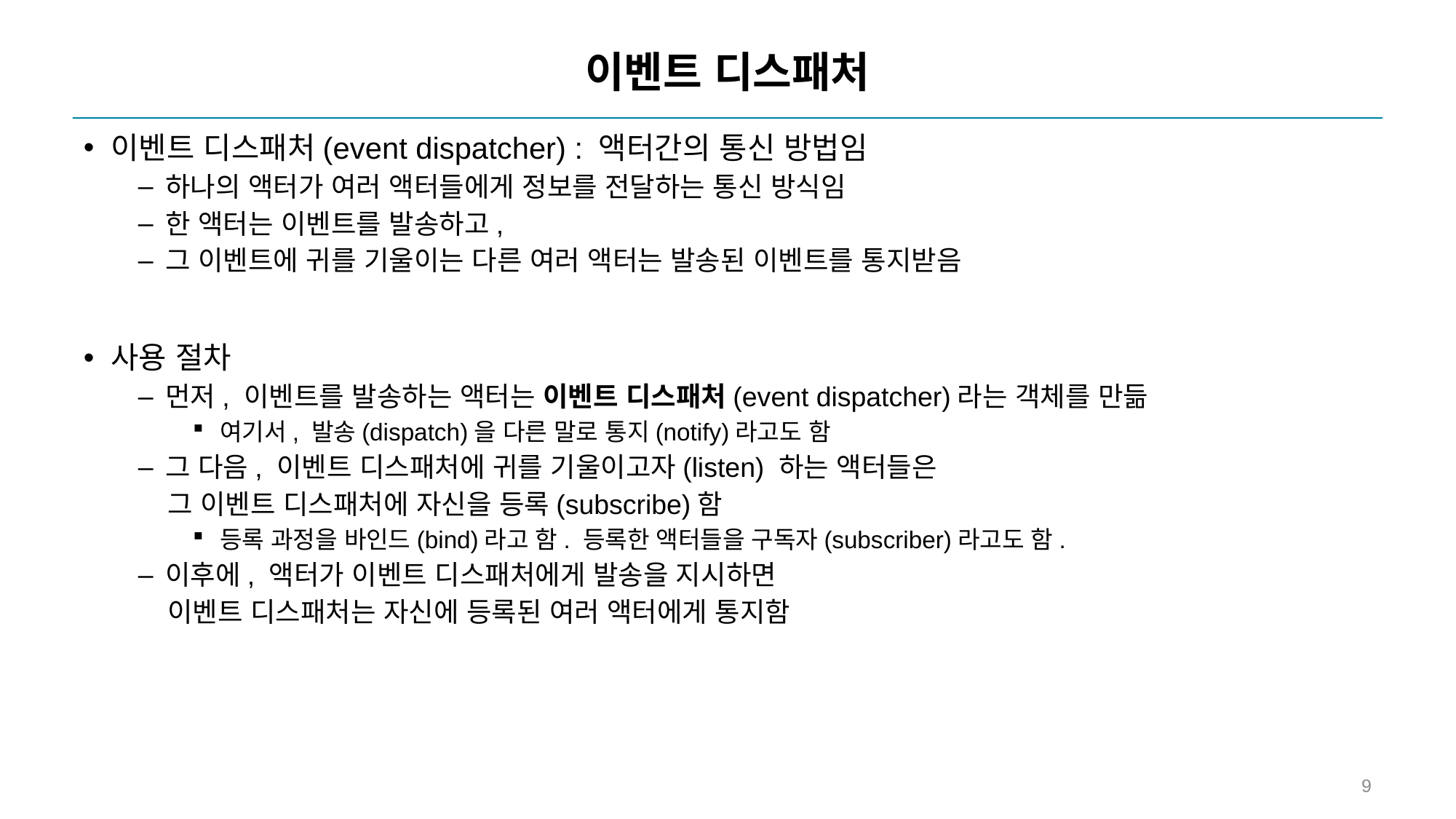

# 이벤트 디스패처
이벤트 디스패처(event dispatcher) : 액터간의 통신 방법임
하나의 액터가 여러 액터들에게 정보를 전달하는 통신 방식임
한 액터는 이벤트를 발송하고,
그 이벤트에 귀를 기울이는 다른 여러 액터는 발송된 이벤트를 통지받음

사용 절차
먼저, 이벤트를 발송하는 액터는 이벤트 디스패처(event dispatcher)라는 객체를 만듦
여기서, 발송(dispatch)을 다른 말로 통지(notify)라고도 함
그 다음, 이벤트 디스패처에 귀를 기울이고자(listen) 하는 액터들은
   그 이벤트 디스패처에 자신을 등록(subscribe)함
등록 과정을 바인드(bind)라고 함. 등록한 액터들을 구독자(subscriber)라고도 함.
이후에, 액터가 이벤트 디스패처에게 발송을 지시하면
   이벤트 디스패처는 자신에 등록된 여러 액터에게 통지함

9